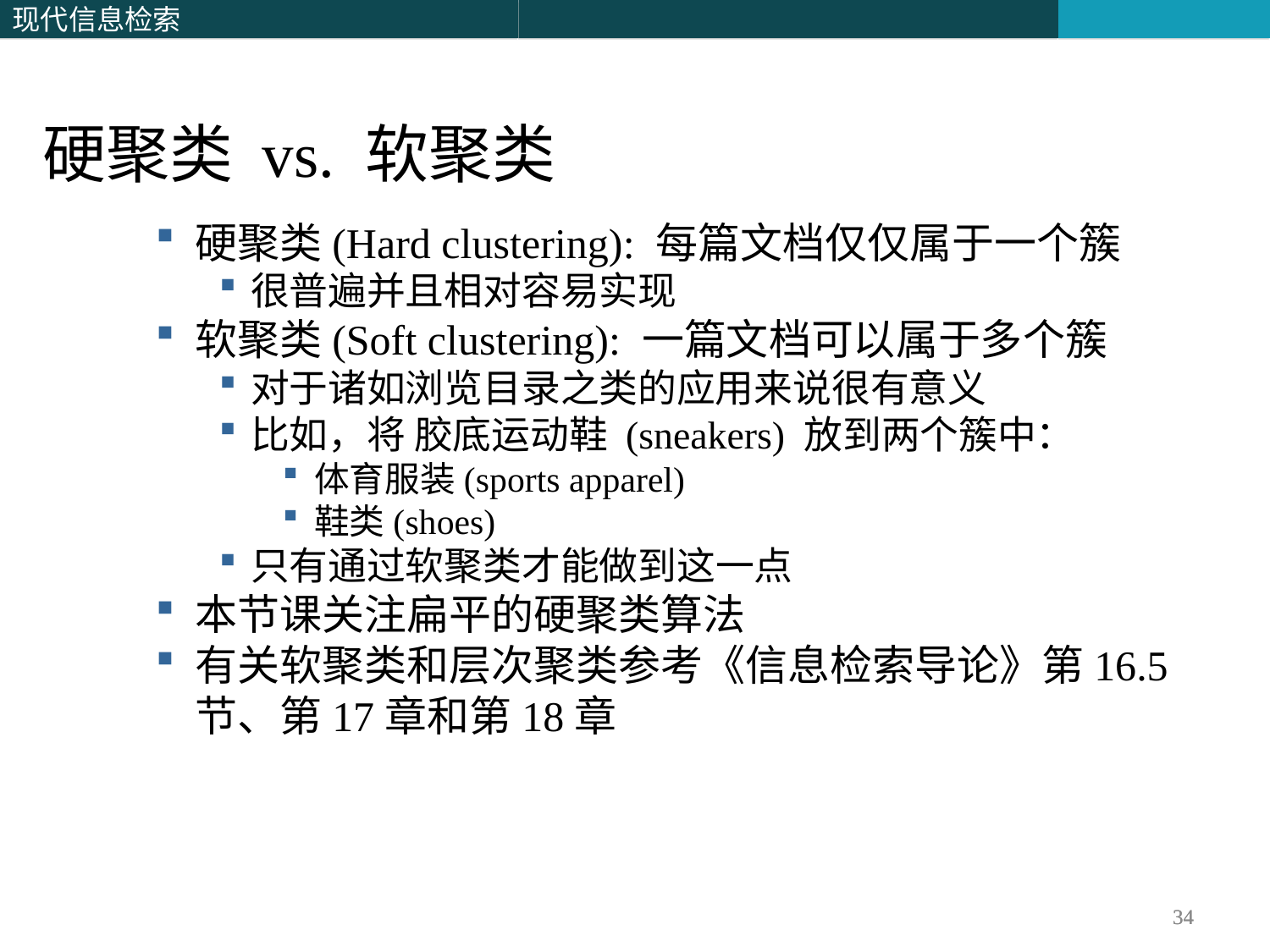

硬聚类 vs. 软聚类

硬聚类(Hard clustering): 每篇文档仅仅属于一个簇
很普遍并且相对容易实现
软聚类(Soft clustering): 一篇文档可以属于多个簇
对于诸如浏览目录之类的应用来说很有意义
比如，将 胶底运动鞋 (sneakers) 放到两个簇中：
体育服装(sports apparel)
鞋类(shoes)
只有通过软聚类才能做到这一点
本节课关注扁平的硬聚类算法
有关软聚类和层次聚类参考《信息检索导论》第16.5节、第17章和第18章

34
34